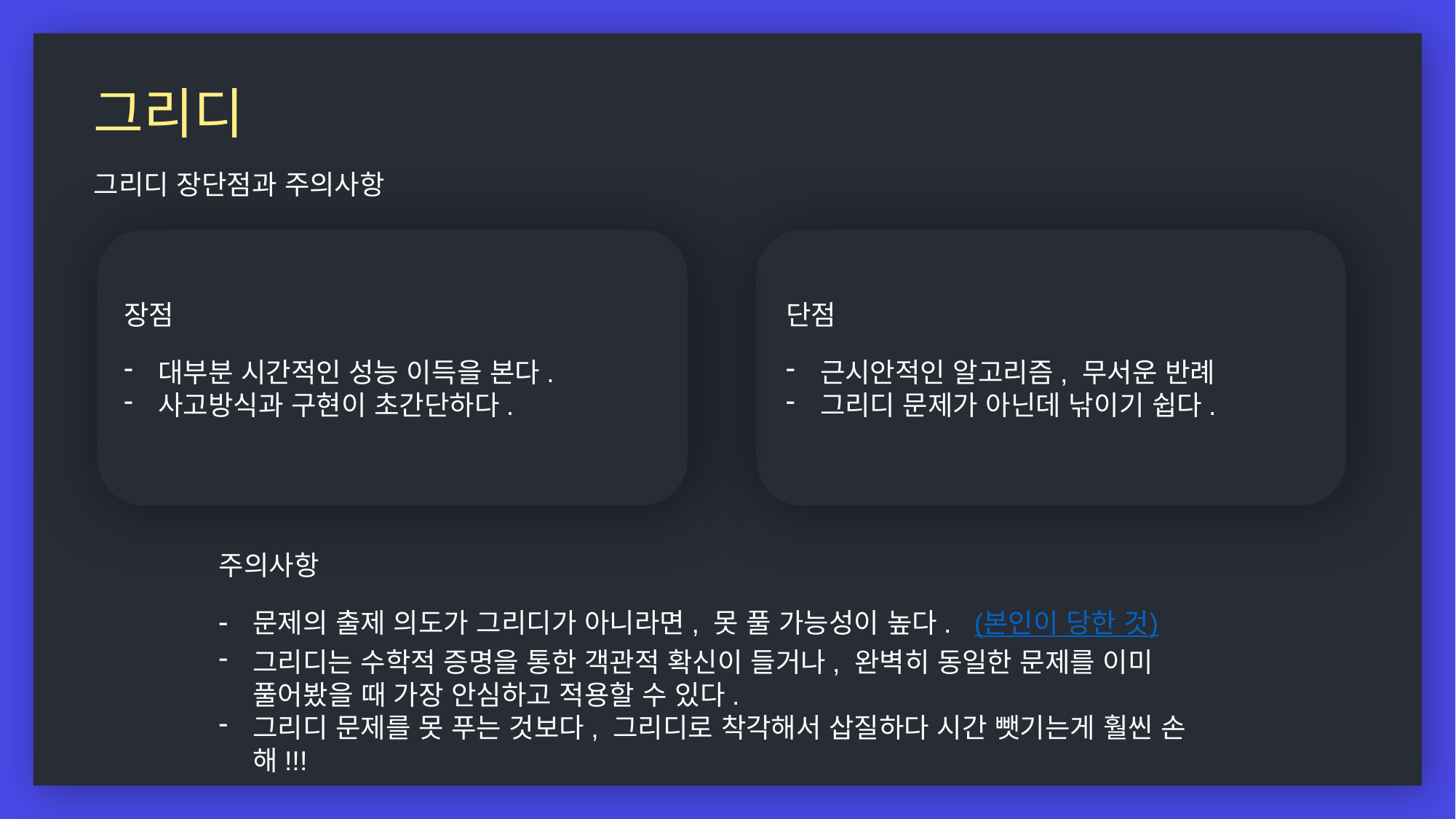

그리디
그리디 장단점과 주의사항

장점
단점
대부분 시간적인 성능 이득을 본다.
사고방식과 구현이 초간단하다.
근시안적인 알고리즘, 무서운 반례
그리디 문제가 아닌데 낚이기 쉽다.
주의사항
문제의 출제 의도가 그리디가 아니라면, 못 풀 가능성이 높다.   (본인이 당한 것)
그리디는 수학적 증명을 통한 객관적 확신이 들거나, 완벽히 동일한 문제를 이미 풀어봤을 때 가장 안심하고 적용할 수 있다.
그리디 문제를 못 푸는 것보다, 그리디로 착각해서 삽질하다 시간 뺏기는게 훨씬 손해!!!